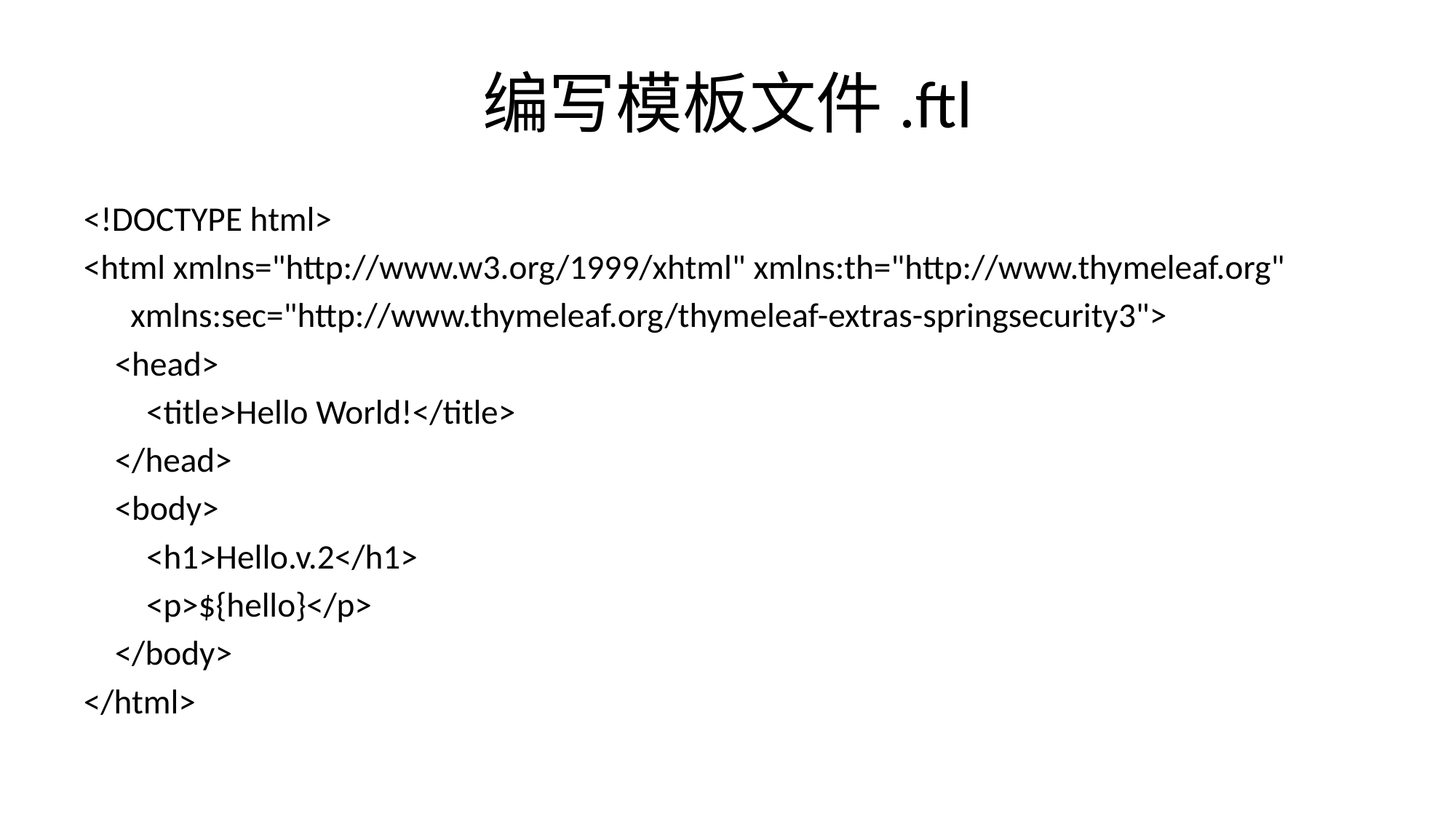

# 编写模板文件.ftl
<!DOCTYPE html>
<html xmlns="http://www.w3.org/1999/xhtml" xmlns:th="http://www.thymeleaf.org"
      xmlns:sec="http://www.thymeleaf.org/thymeleaf-extras-springsecurity3">
    <head>
        <title>Hello World!</title>
    </head>
    <body>
        <h1>Hello.v.2</h1>
        <p>${hello}</p>
    </body>
</html>